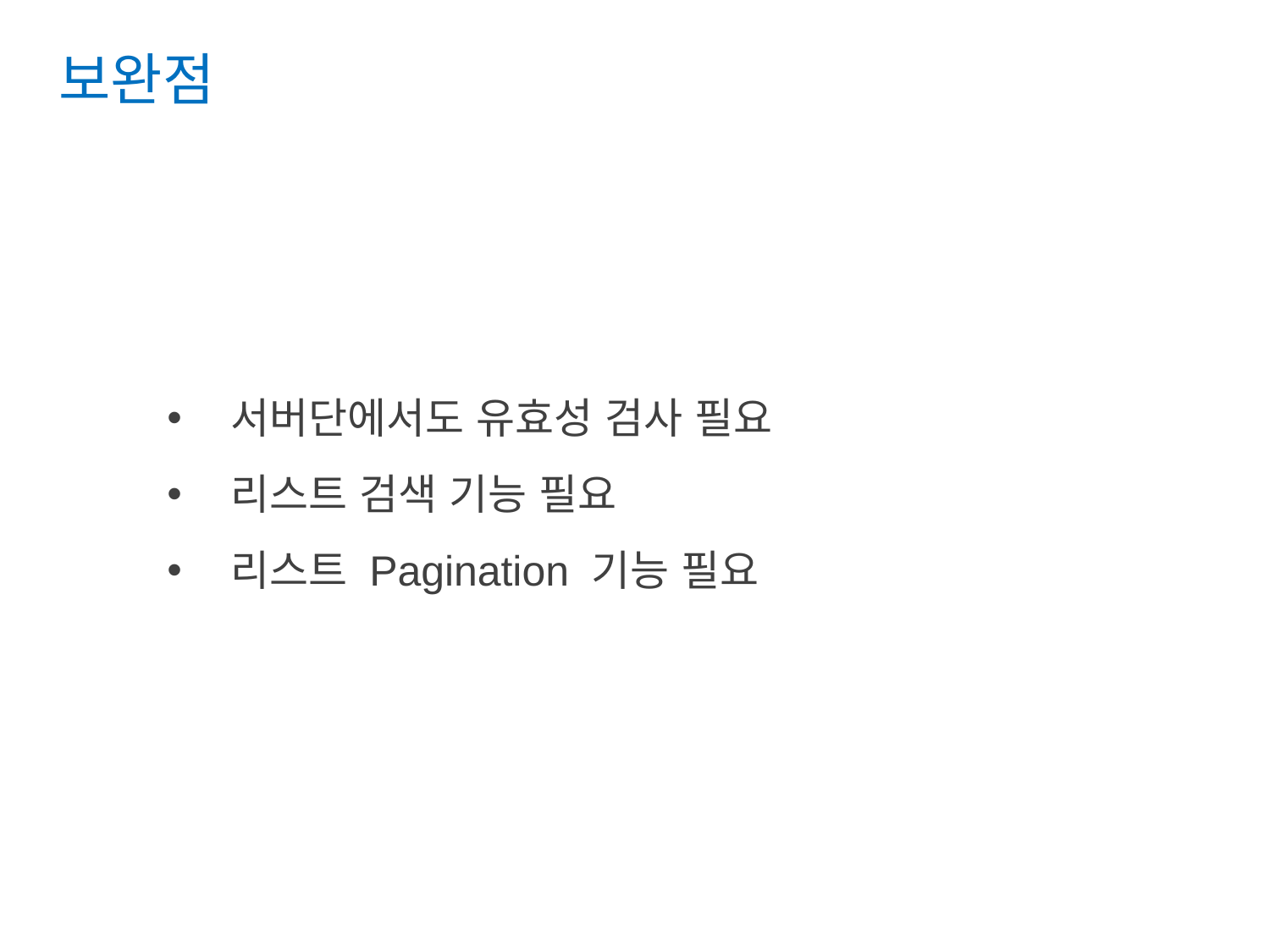

보완점
서버단에서도 유효성 검사 필요
리스트 검색 기능 필요
리스트 Pagination 기능 필요